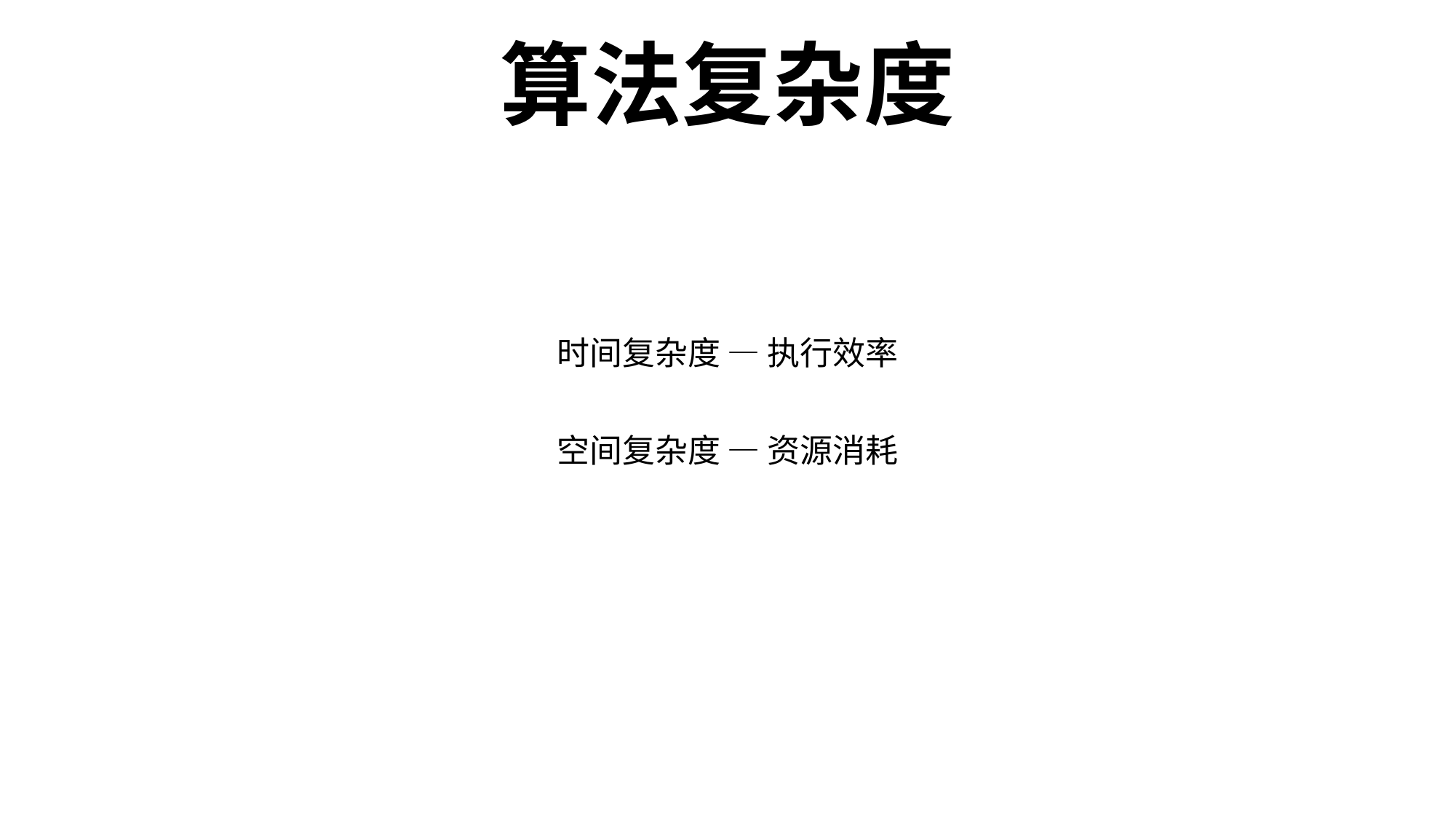

# 算法复杂度

时间复杂度 — 执行效率

空间复杂度 — 资源消耗